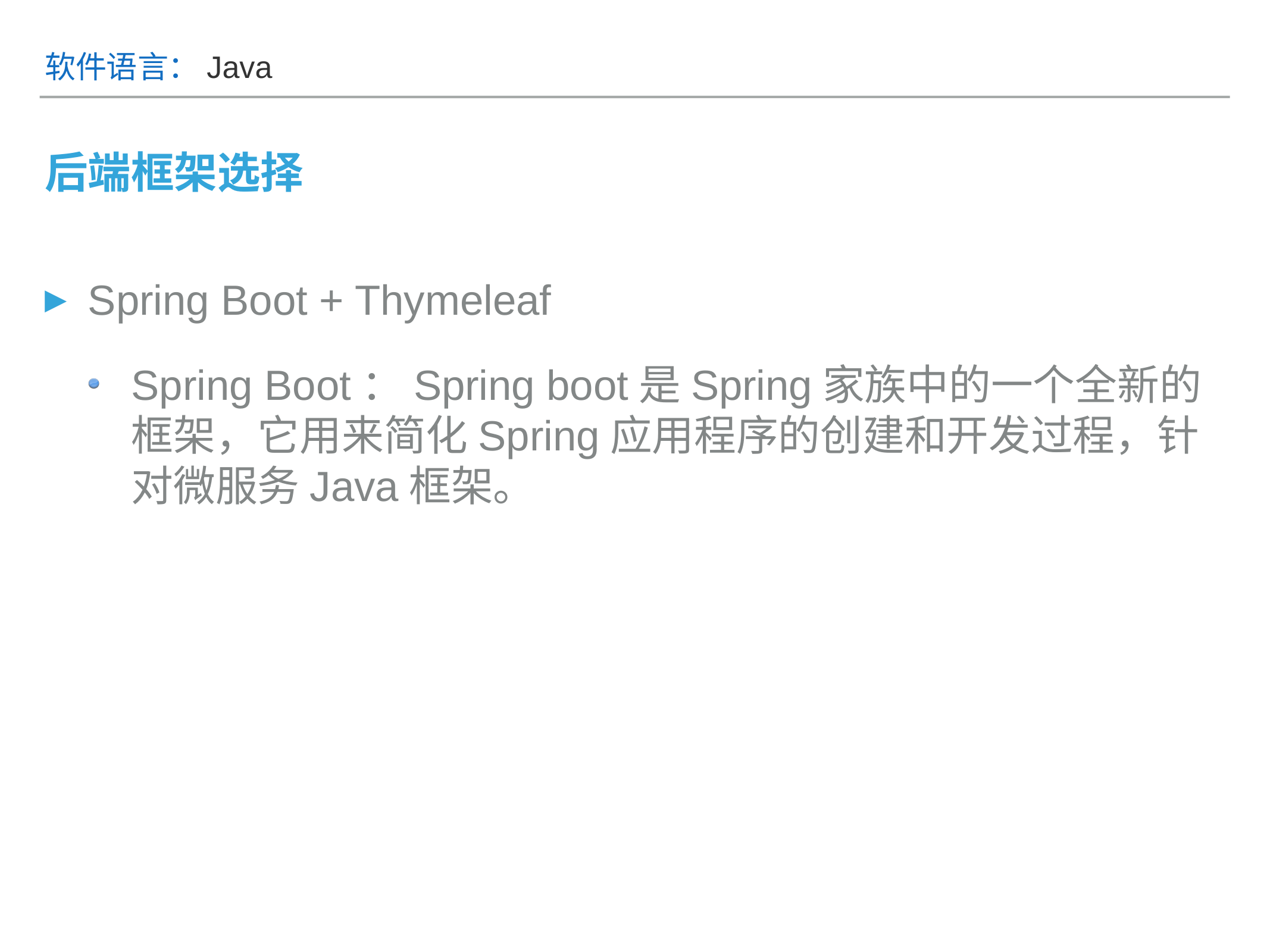

软件语言：Java
# 后端框架选择
Spring Boot + Thymeleaf
Spring Boot：Spring boot是Spring家族中的一个全新的框架，它用来简化Spring应用程序的创建和开发过程，针对微服务Java框架。